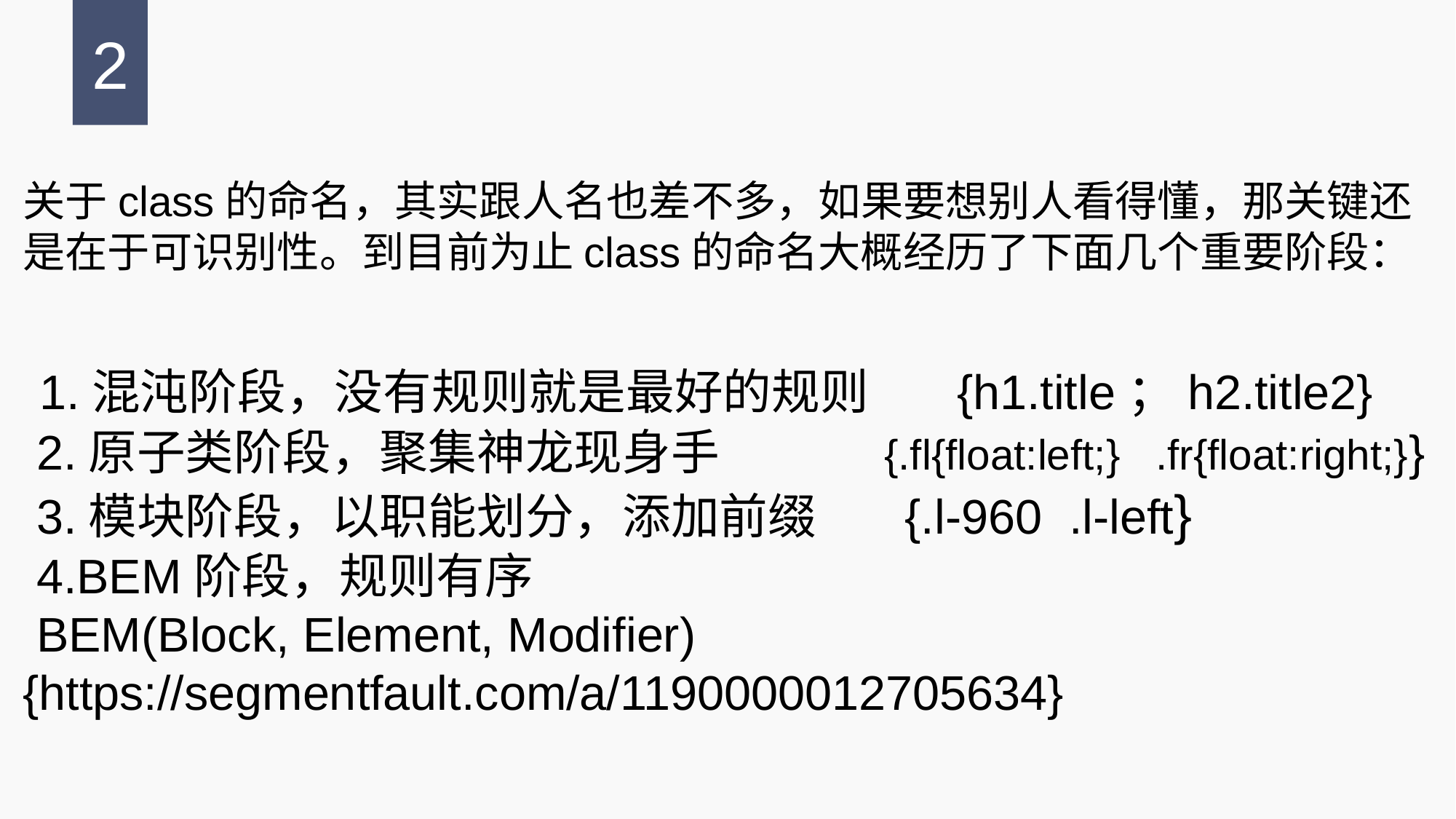

2
关于class的命名，其实跟人名也差不多，如果要想别人看得懂，那关键还是在于可识别性。到目前为止class的命名大概经历了下面几个重要阶段：

 1.混沌阶段，没有规则就是最好的规则       {h1.title；h2.title2}
 2.原子类阶段，聚集神龙现身手              {.fl{float:left;}   .fr{float:right;}}
 3.模块阶段，以职能划分，添加前缀       {.l-960  .l-left}
 4.BEM阶段，规则有序
 BEM(Block, Element, Modifier)
{https://segmentfault.com/a/1190000012705634}